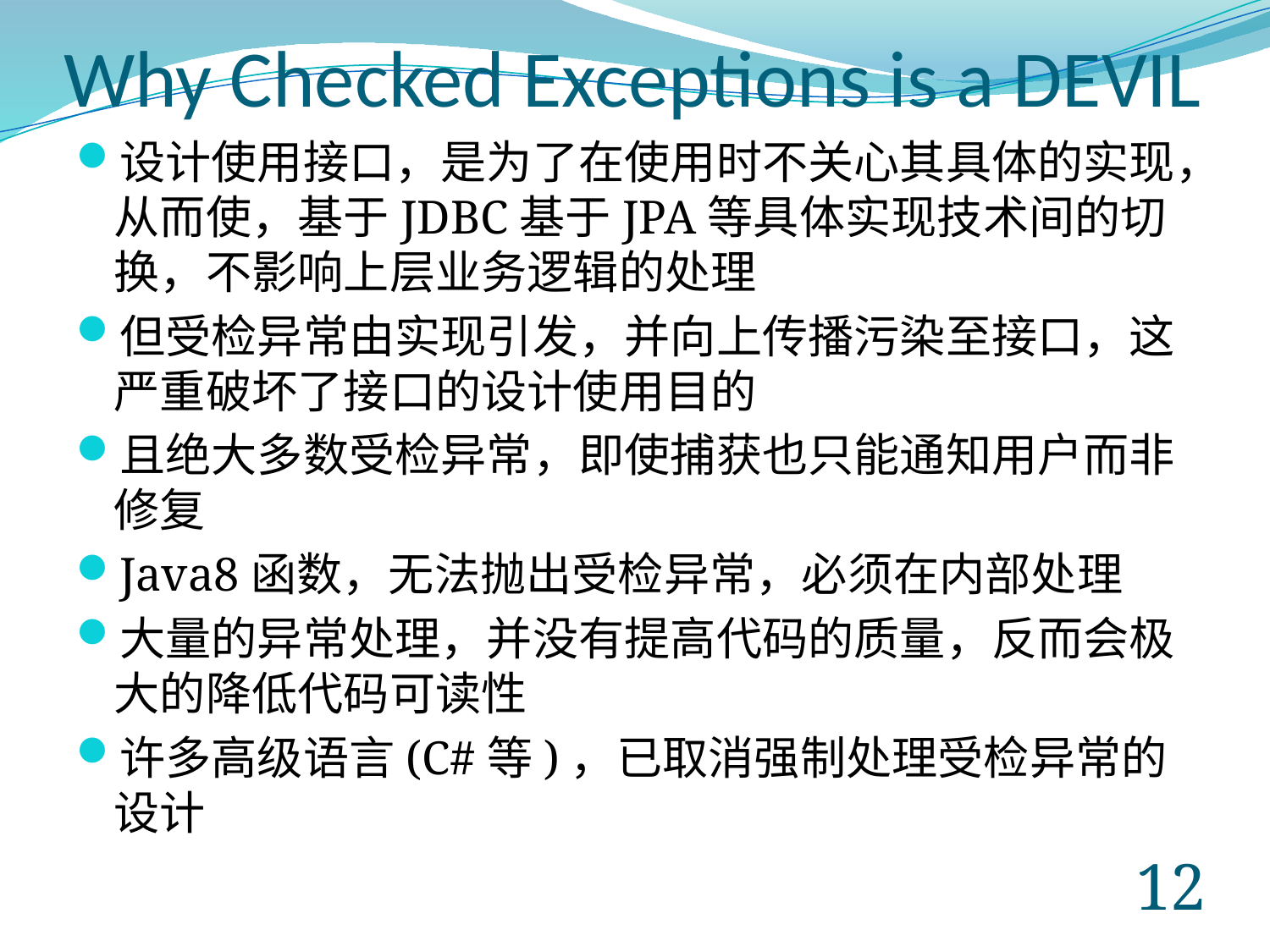

# Why Checked Exceptions is a DEVIL
设计使用接口，是为了在使用时不关心其具体的实现，从而使，基于JDBC基于JPA等具体实现技术间的切换，不影响上层业务逻辑的处理
但受检异常由实现引发，并向上传播污染至接口，这严重破坏了接口的设计使用目的
且绝大多数受检异常，即使捕获也只能通知用户而非修复
Java8函数，无法抛出受检异常，必须在内部处理
大量的异常处理，并没有提高代码的质量，反而会极大的降低代码可读性
许多高级语言(C#等)，已取消强制处理受检异常的设计

12